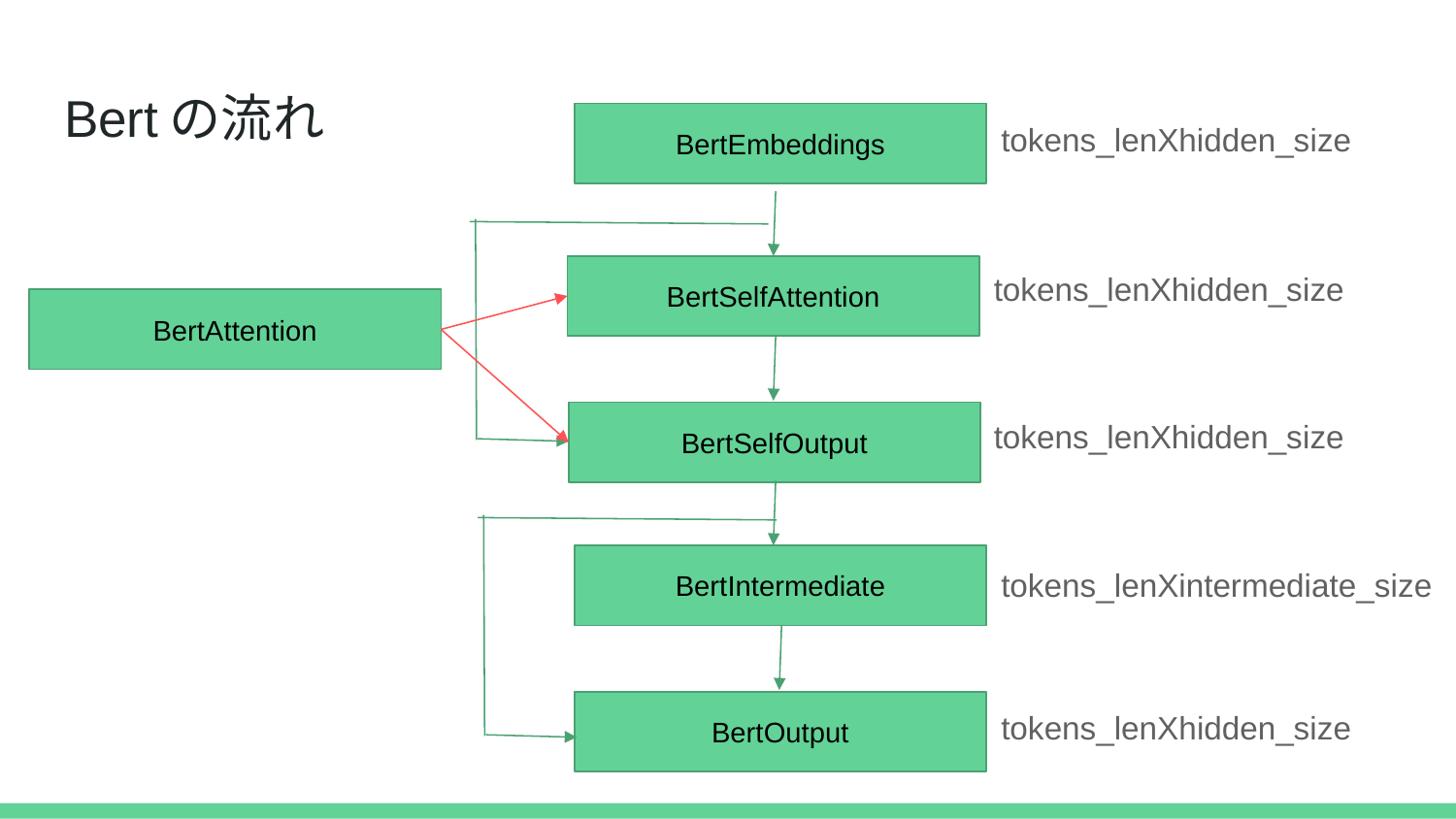

# Bertの流れ
BertEmbeddings
tokens_lenXhidden_size

tokens_lenXhidden_size
BertSelfAttention
BertAttention
BertSelfOutput
tokens_lenXhidden_size
BertIntermediate
tokens_lenXintermediate_size
BertOutput
tokens_lenXhidden_size